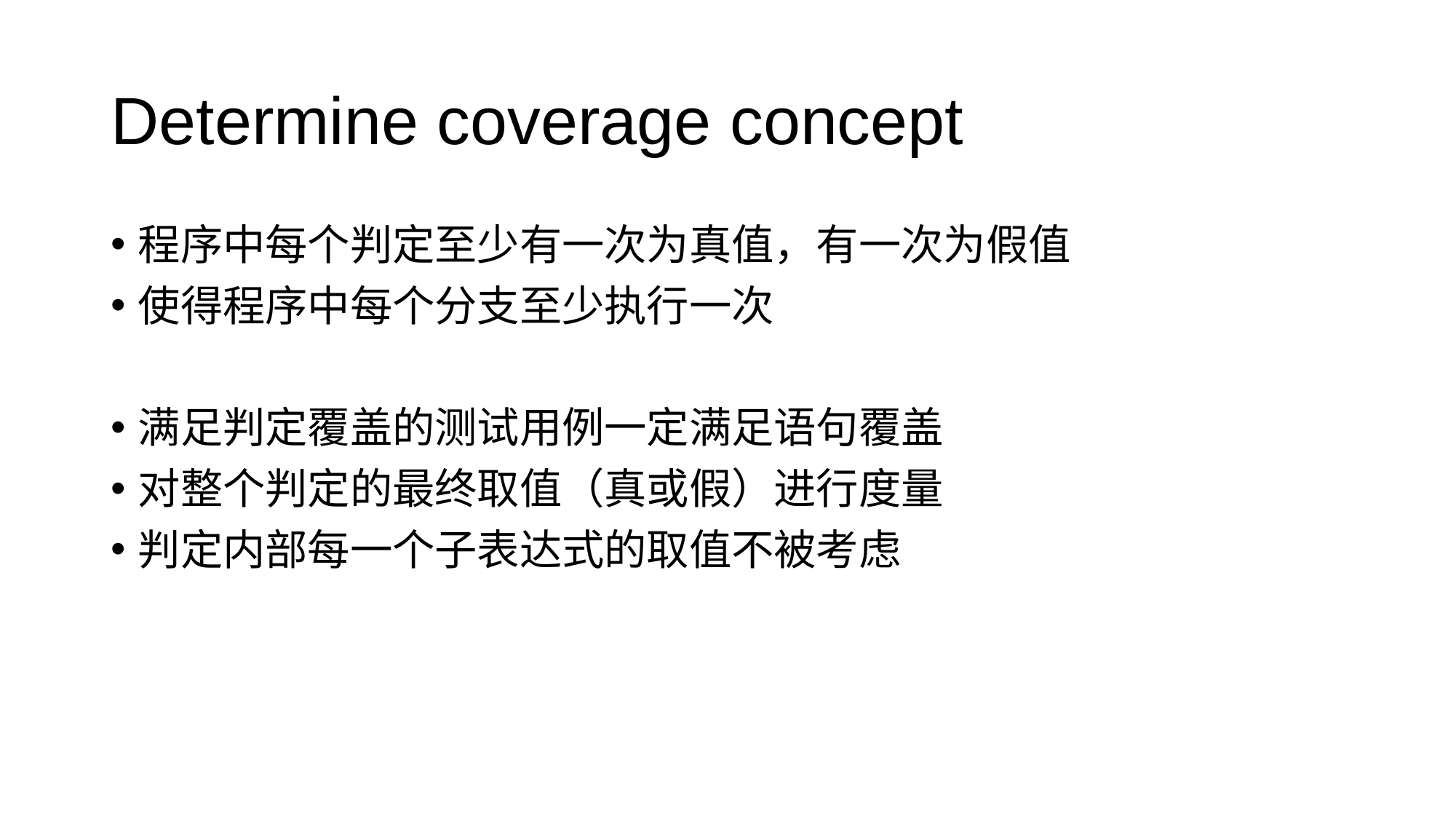

# Determine coverage concept
程序中每个判定至少有一次为真值，有一次为假值
使得程序中每个分支至少执行一次

满足判定覆盖的测试用例一定满足语句覆盖
对整个判定的最终取值（真或假）进行度量
判定内部每一个子表达式的取值不被考虑